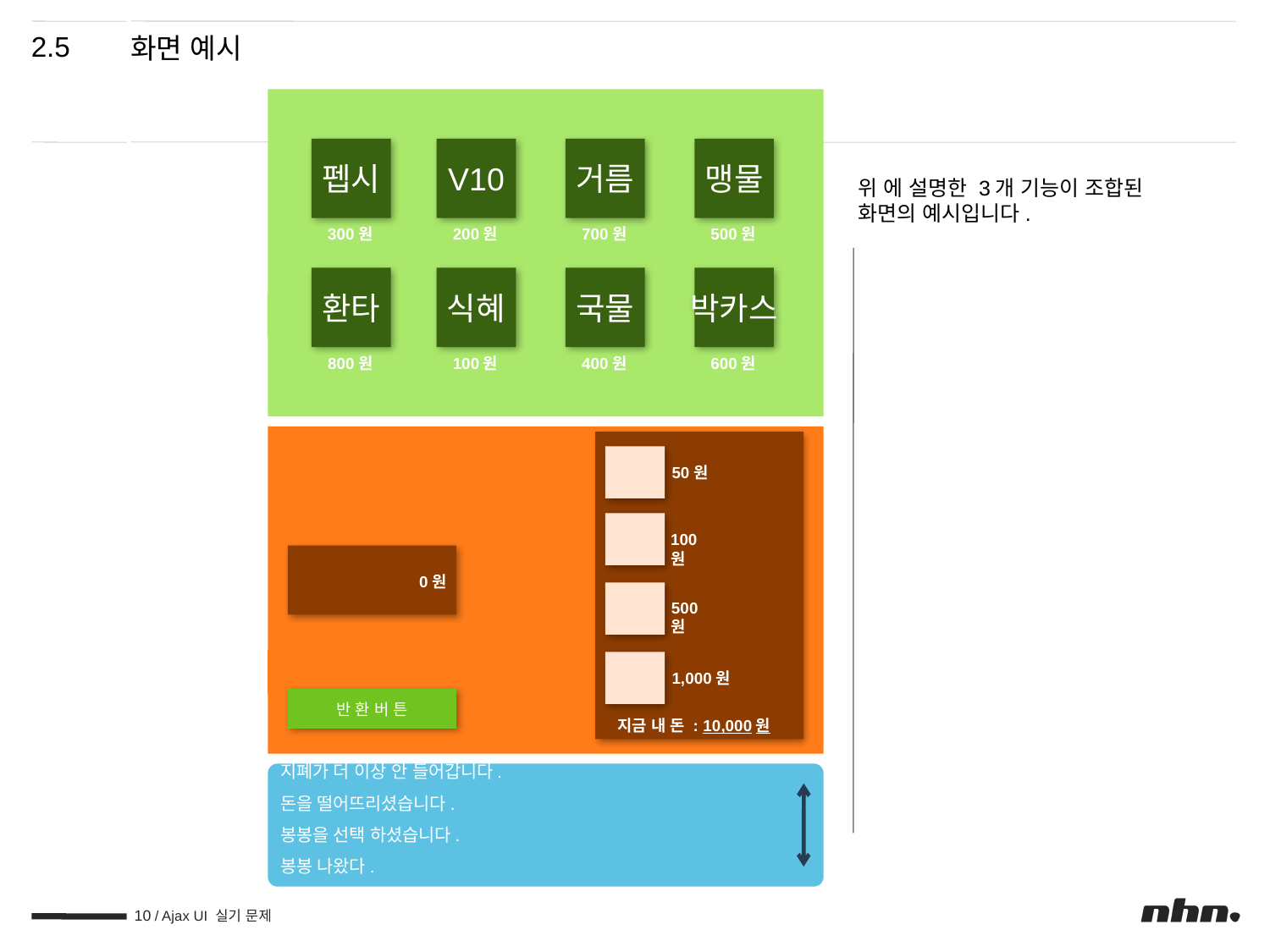

2.5
화면 예시

펩시
V10
거름
맹물
위 에 설명한 3개 기능이 조합된
화면의 예시입니다.
300원
200원
700원
500원
환타
식혜
국물
박카스
800원
100원
400원
600원

50원

100원

0원

500원

1,000원
반 환 버 튼
지금 내 돈 : 10,000원
지폐가 더 이상 안 들어갑니다.
돈을 떨어뜨리셨습니다.
봉봉을 선택 하셨습니다.
봉봉 나왔다.